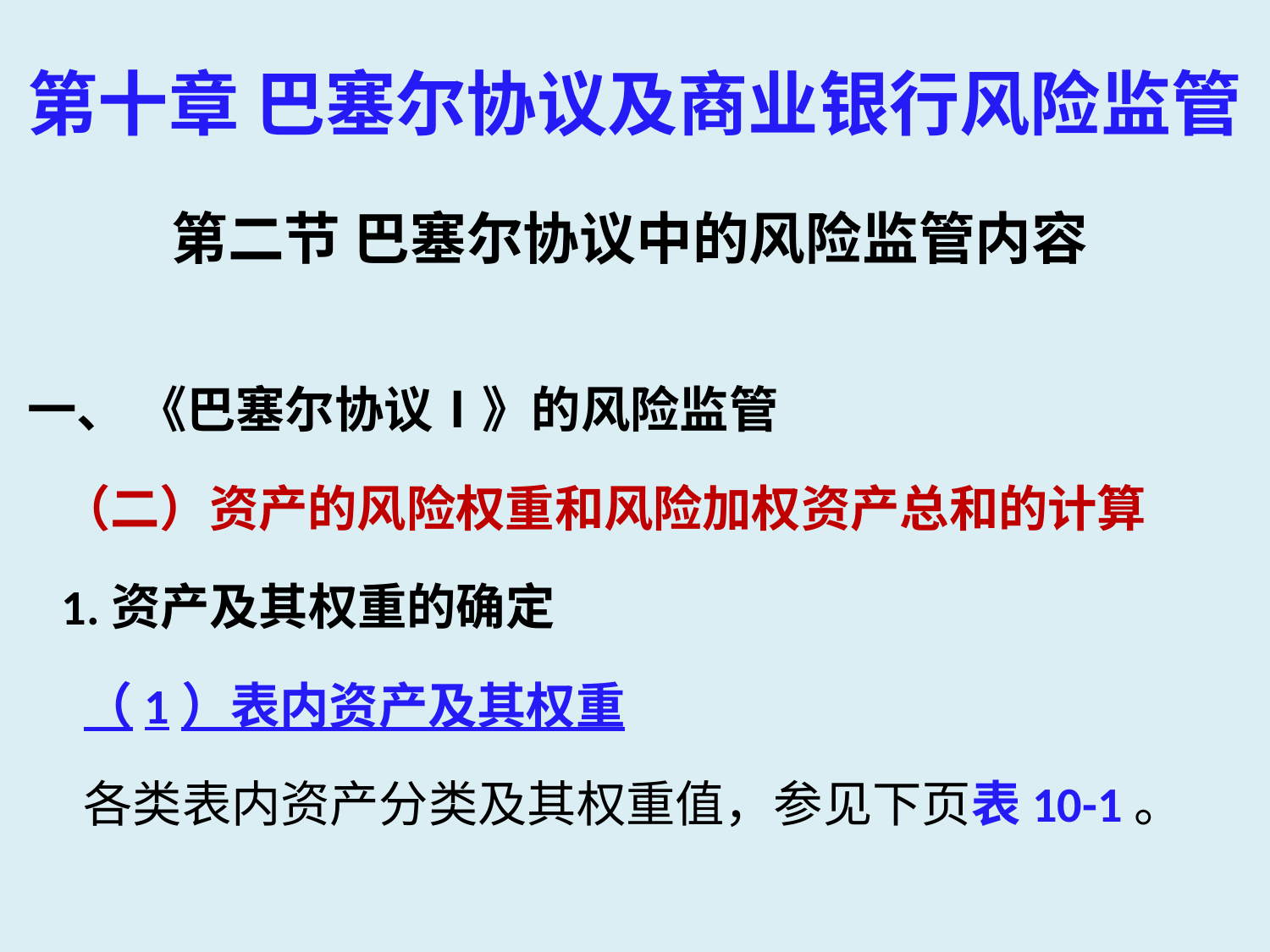

# 第十章 巴塞尔协议及商业银行风险监管
第二节 巴塞尔协议中的风险监管内容

一、 《巴塞尔协议Ⅰ》的风险监管
  （二）资产的风险权重和风险加权资产总和的计算
   1.资产及其权重的确定
    （1）表内资产及其权重
    各类表内资产分类及其权重值，参见下页表10-1。
12